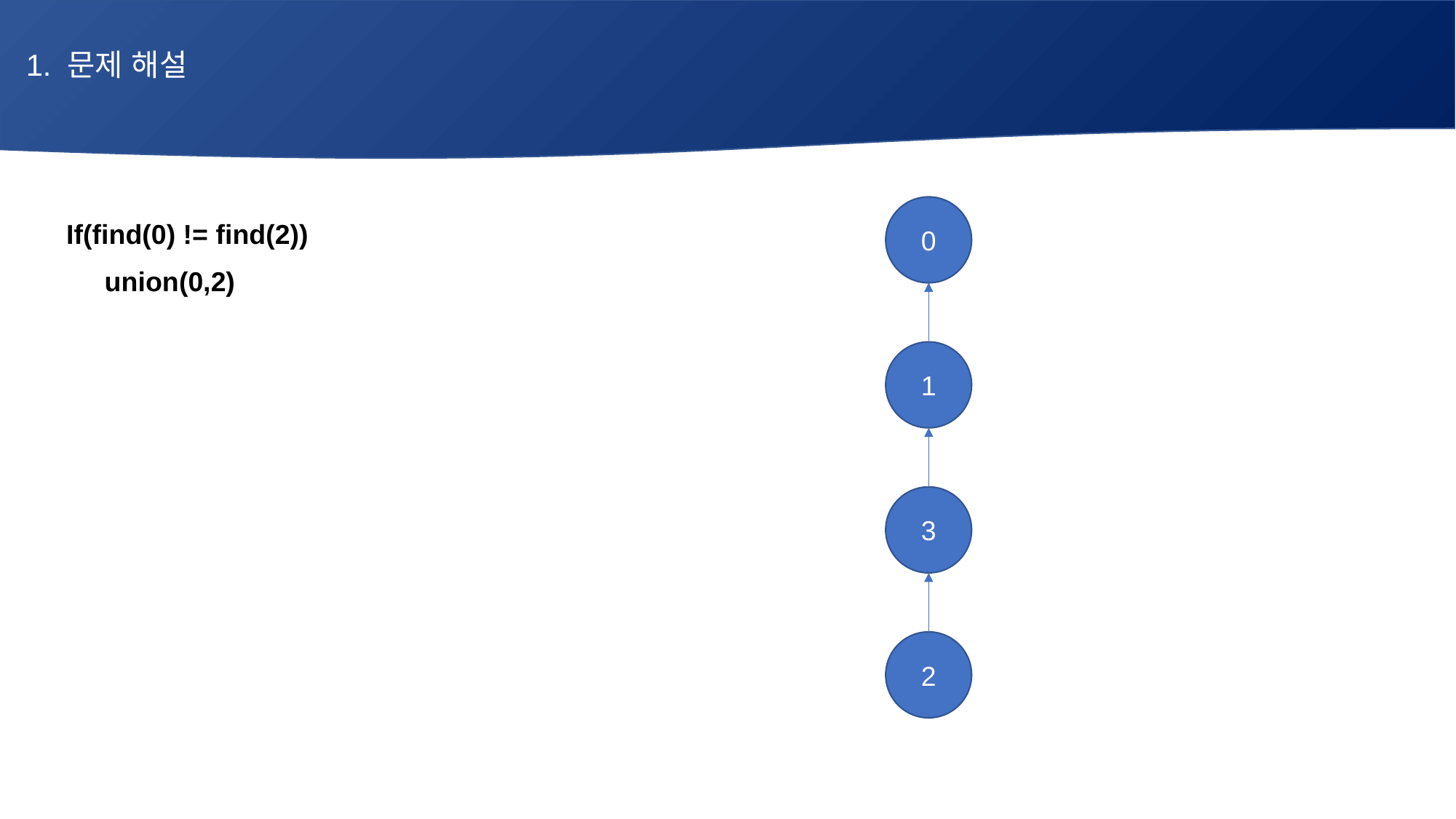

1. 문제 해설
# 매주 1 과제 LV2
0
If(find(0) != find(2))
     union(0,2)
1
3
2